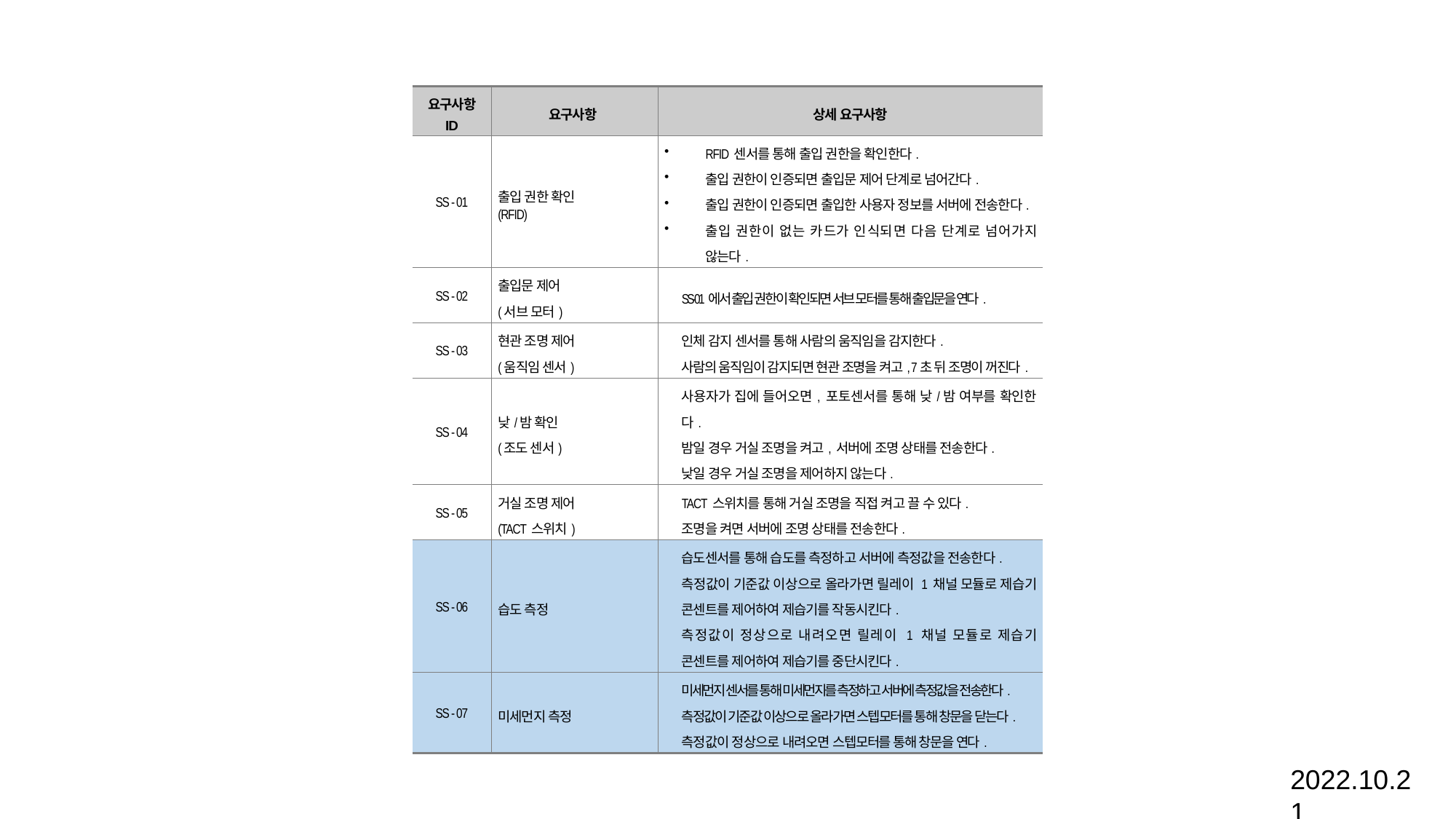

| 요구사항 ID | 요구사항 | 상세 요구사항 |
| --- | --- | --- |
| SS - 01 | 출입 권한 확인 (RFID) | RFID 센서를 통해 출입 권한을 확인한다. 출입 권한이 인증되면 출입문 제어 단계로 넘어간다. 출입 권한이 인증되면 출입한 사용자 정보를 서버에 전송한다. 출입 권한이 없는 카드가 인식되면 다음 단계로 넘어가지 않는다. |
| SS - 02 | 출입문 제어 (서브 모터) | SS-01 에서 출입 권한이 확인되면 서브 모터를 통해 출입문을 연다. |
| SS - 03 | 현관 조명 제어 (움직임 센서) | 인체 감지 센서를 통해 사람의 움직임을 감지한다. 사람의 움직임이 감지되면 현관 조명을 켜고, 7초 뒤 조명이 꺼진다. |
| SS - 04 | 낮/밤 확인 (조도 센서) | 사용자가 집에 들어오면, 포토센서를 통해 낮/밤 여부를 확인한다. 밤일 경우 거실 조명을 켜고, 서버에 조명 상태를 전송한다. 낮일 경우 거실 조명을 제어하지 않는다. |
| SS - 05 | 거실 조명 제어 (TACT 스위치) | TACT 스위치를 통해 거실 조명을 직접 켜고 끌 수 있다. 조명을 켜면 서버에 조명 상태를 전송한다. |
| SS - 06 | 습도 측정 | 습도센서를 통해 습도를 측정하고 서버에 측정값을 전송한다. 측정값이 기준값 이상으로 올라가면 릴레이 1 채널 모듈로 제습기 콘센트를 제어하여 제습기를 작동시킨다. 측정값이 정상으로 내려오면 릴레이 1 채널 모듈로 제습기 콘센트를 제어하여 제습기를 중단시킨다. |
| SS - 07 | 미세먼지 측정 | 미세먼지 센서를 통해 미세먼지를 측정하고 서버에 측정값을 전송한다. 측정값이 기준값 이상으로 올라가면 스텝모터를 통해 창문을 닫는다. 측정값이 정상으로 내려오면 스텝모터를 통해 창문을 연다. |
2022.10.21